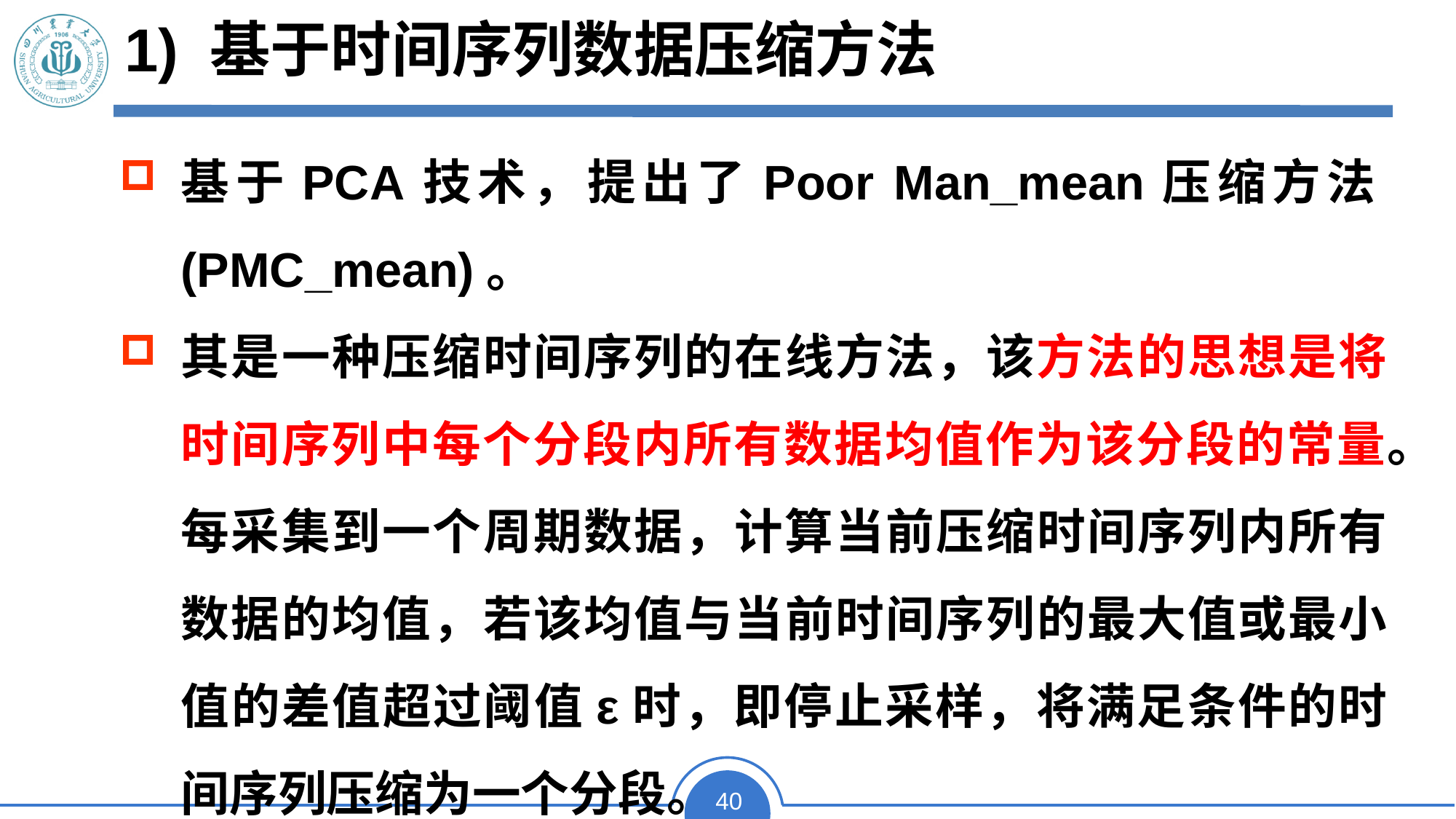

# 1) 基于时间序列数据压缩方法
基于PCA技术，提出了Poor Man_mean压缩方法(PMC_mean)。
其是一种压缩时间序列的在线方法，该方法的思想是将时间序列中每个分段内所有数据均值作为该分段的常量。每采集到一个周期数据，计算当前压缩时间序列内所有数据的均值，若该均值与当前时间序列的最大值或最小值的差值超过阈值ε时，即停止采样，将满足条件的时间序列压缩为一个分段。